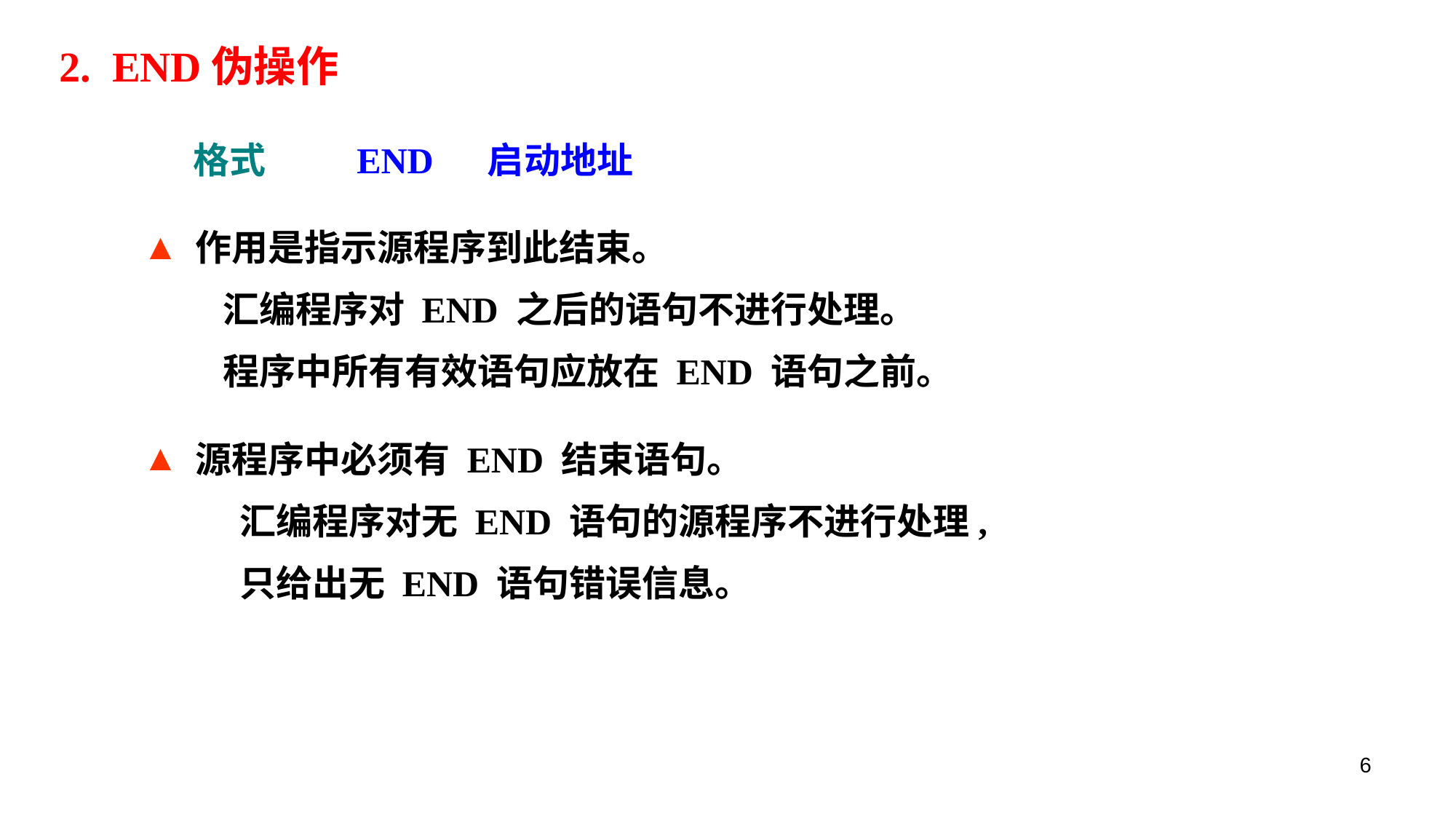

2.  END伪操作

  格式          END     启动地址

 作用是指示源程序到此结束。
汇编程序对 END 之后的语句不进行处理。
程序中所有有效语句应放在 END 语句之前。

 源程序中必须有 END 结束语句。
 汇编程序对无 END 语句的源程序不进行处理,
 只给出无 END 语句错误信息。
6